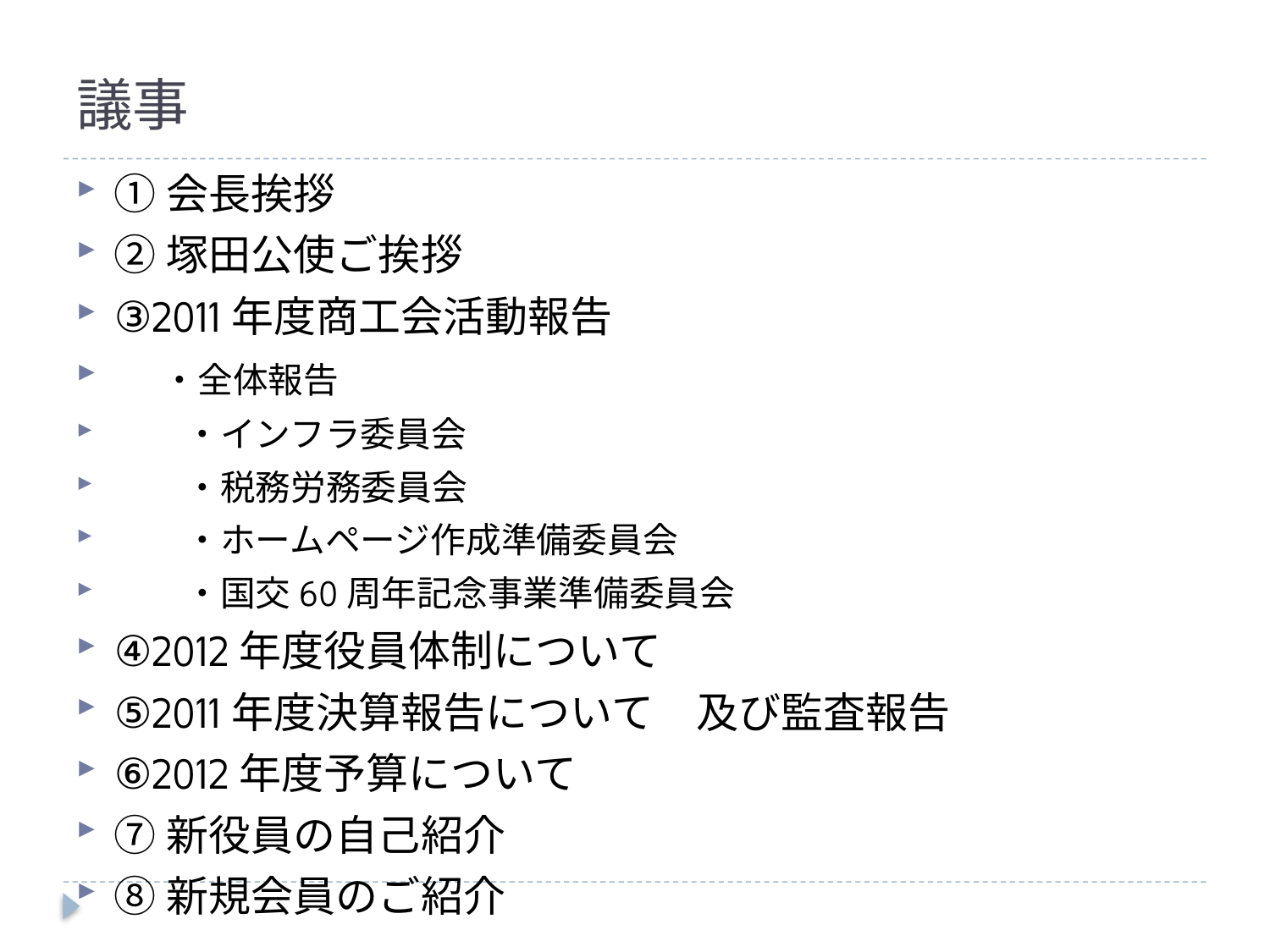

# 議事
①会長挨拶
②塚田公使ご挨拶
③2011年度商工会活動報告
    ・全体報告
　　・インフラ委員会
　　・税務労務委員会
　　・ホームページ作成準備委員会
　　・国交60周年記念事業準備委員会
④2012年度役員体制について
⑤2011年度決算報告について　及び監査報告
⑥2012年度予算について
⑦新役員の自己紹介
⑧新規会員のご紹介